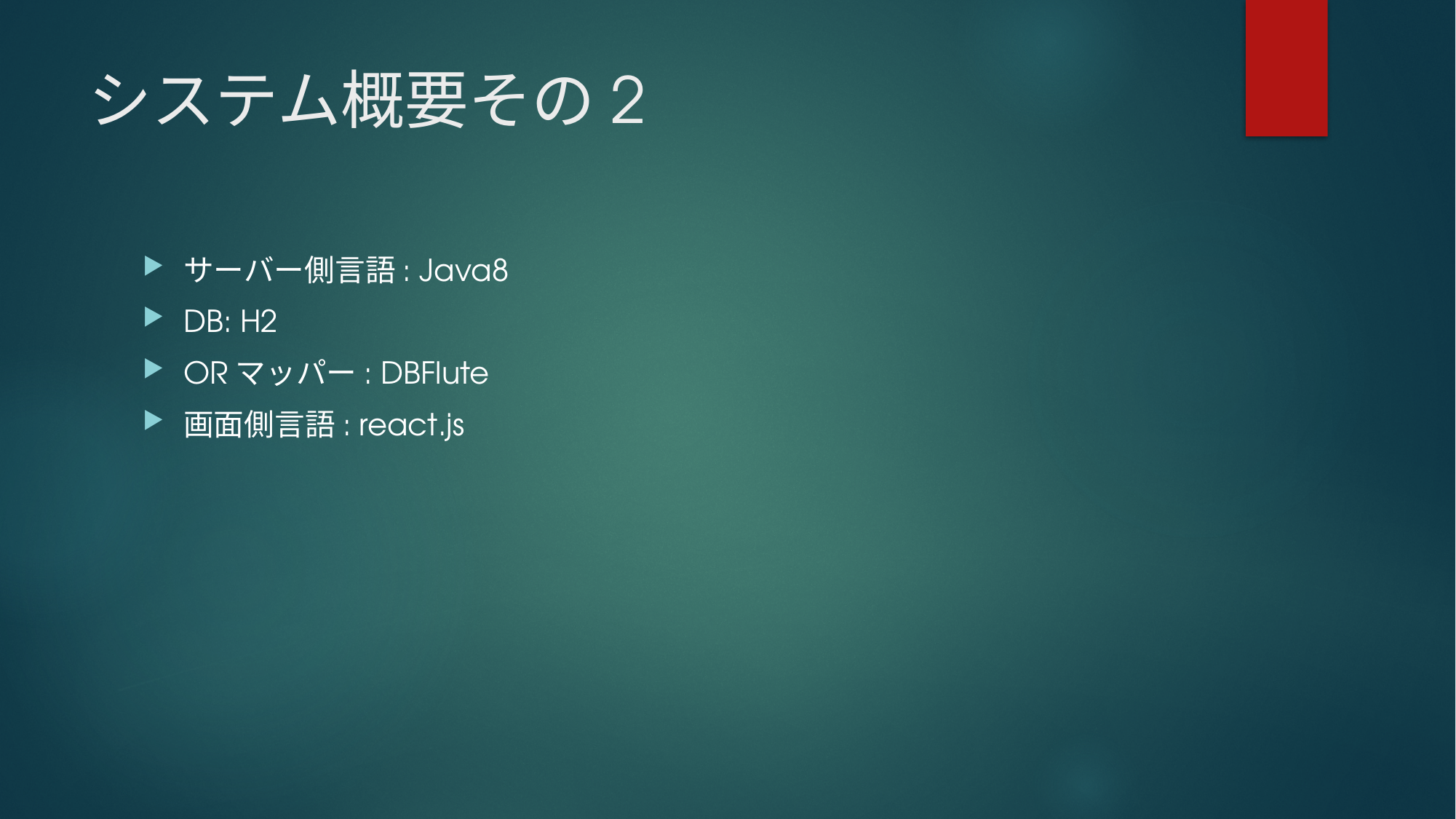

# システム概要その2
サーバー側言語: Java8
DB: H2
ORマッパー: DBFlute
画面側言語: react.js